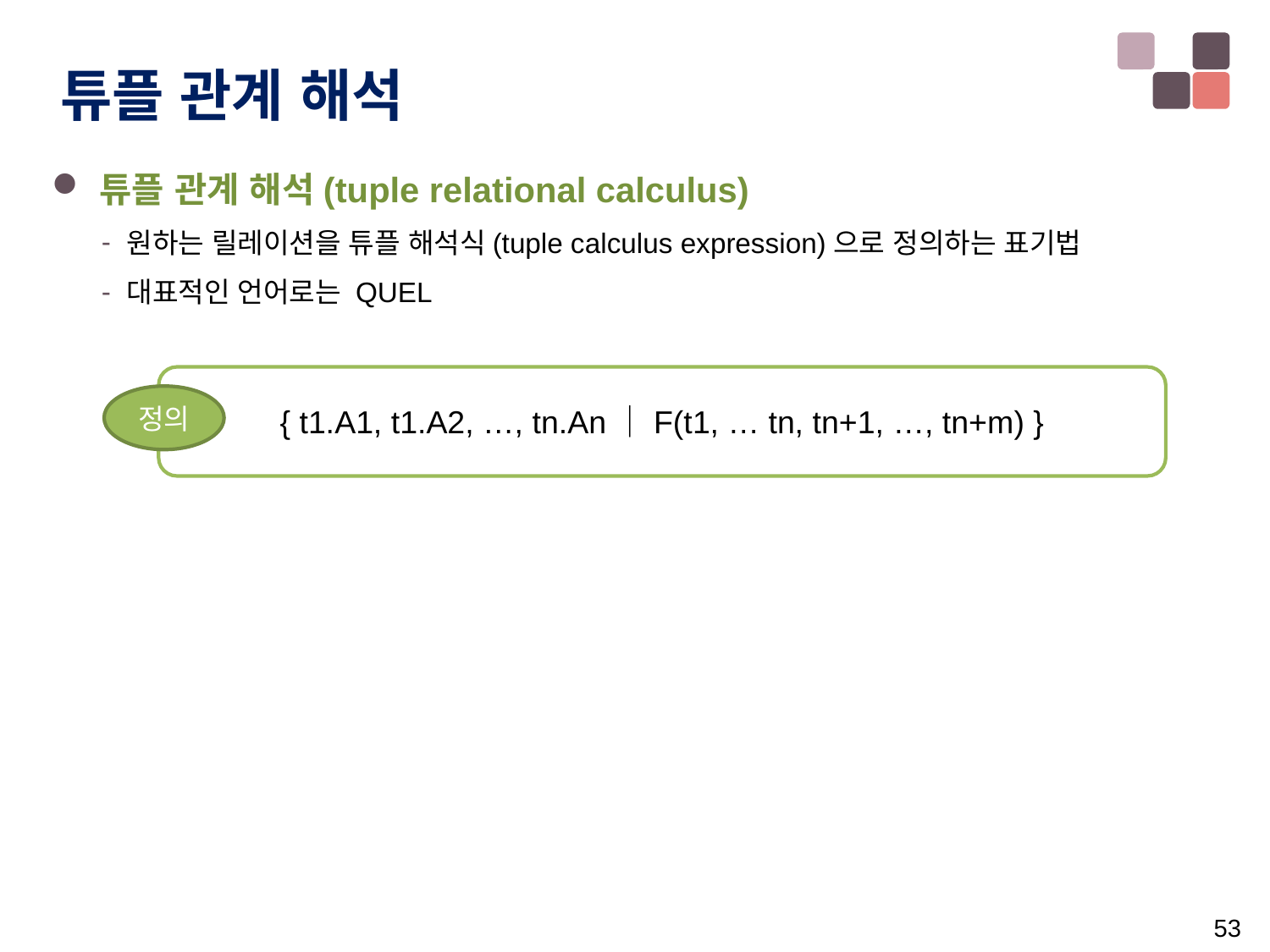

튜플 관계 해석
튜플 관계 해석(tuple relational calculus)
원하는 릴레이션을 튜플 해석식(tuple calculus expression)으로 정의하는 표기법
대표적인 언어로는 QUEL
{ t1.A1, t1.A2, …, tn.An｜F(t1, … tn, tn+1, …, tn+m) }
정의
53